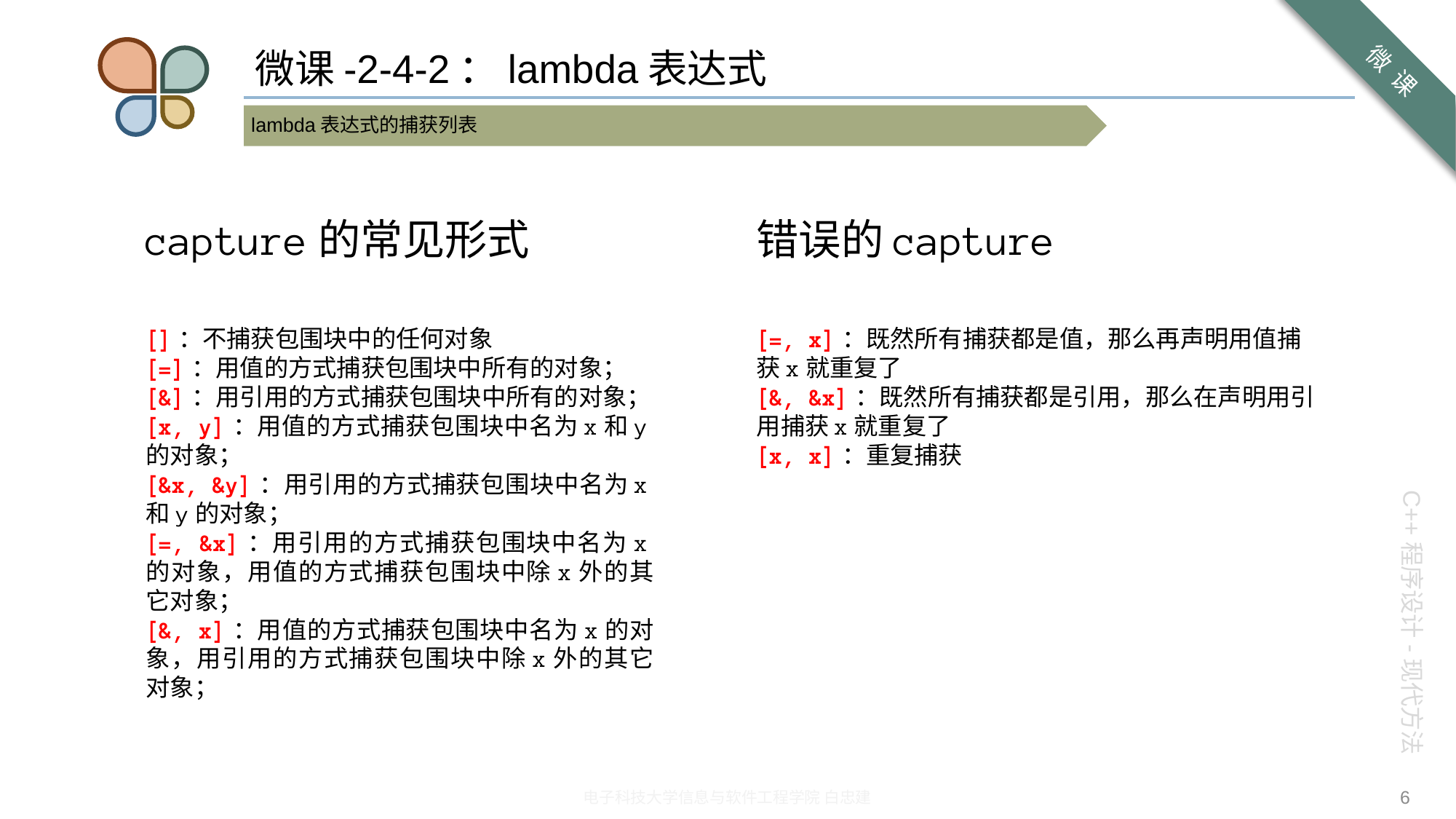

# 微课-2-4-2：lambda表达式
lambda表达式的捕获列表
capture的常见形式
错误的capture
[]：不捕获包围块中的任何对象
[=]：用值的方式捕获包围块中所有的对象；
[&]：用引用的方式捕获包围块中所有的对象；
[x, y]：用值的方式捕获包围块中名为x和y的对象；
[&x, &y]：用引用的方式捕获包围块中名为x和y的对象；
[=, &x]：用引用的方式捕获包围块中名为x的对象，用值的方式捕获包围块中除x外的其它对象；
[&, x]：用值的方式捕获包围块中名为x的对象，用引用的方式捕获包围块中除x外的其它对象；
[=, x]：既然所有捕获都是值，那么再声明用值捕获x就重复了
[&, &x]：既然所有捕获都是引用，那么在声明用引用捕获x就重复了
[x, x]：重复捕获
6